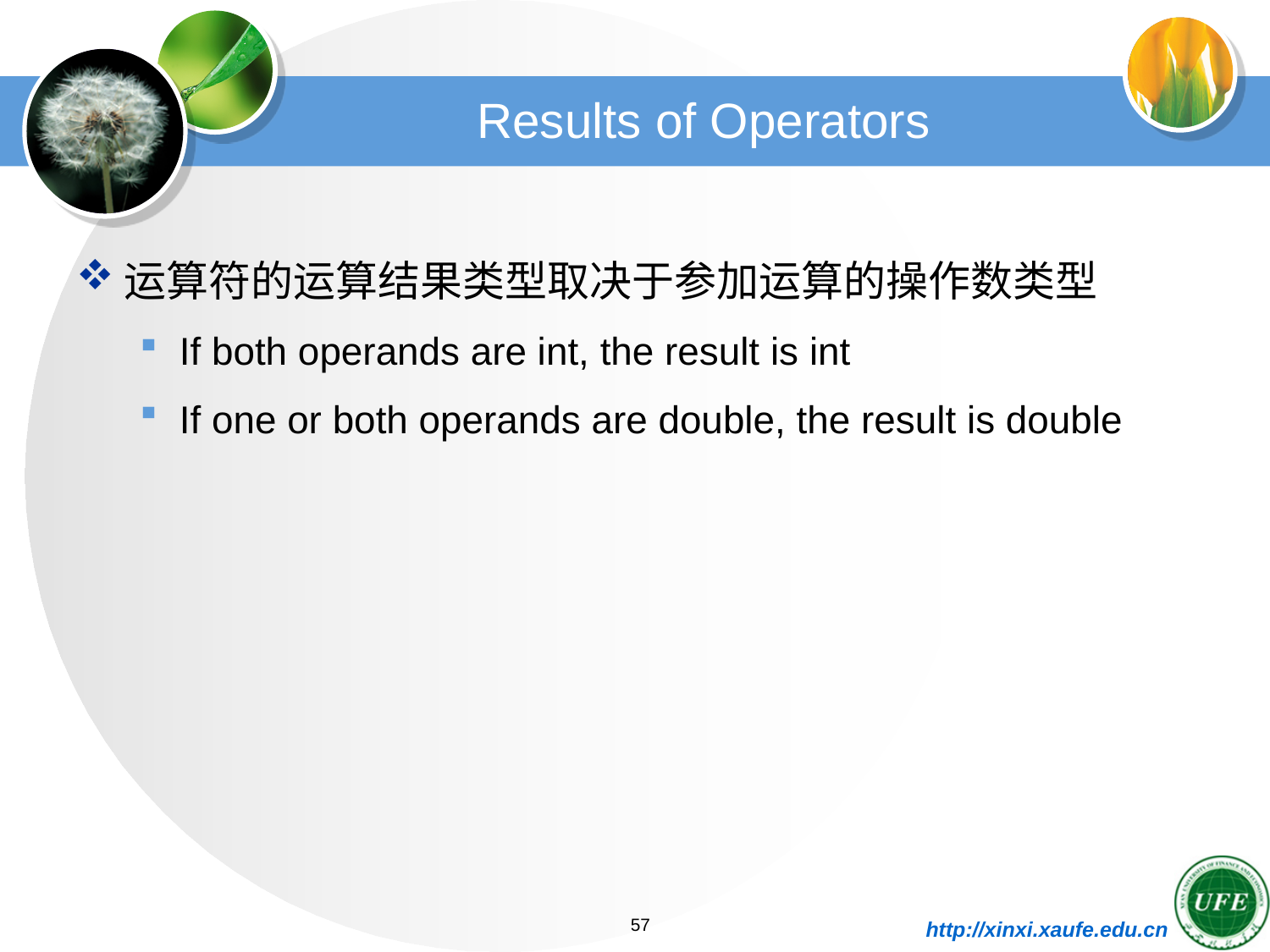

# Results of Operators
运算符的运算结果类型取决于参加运算的操作数类型
If both operands are int, the result is int
If one or both operands are double, the result is double
57
http://xinxi.xaufe.edu.cn